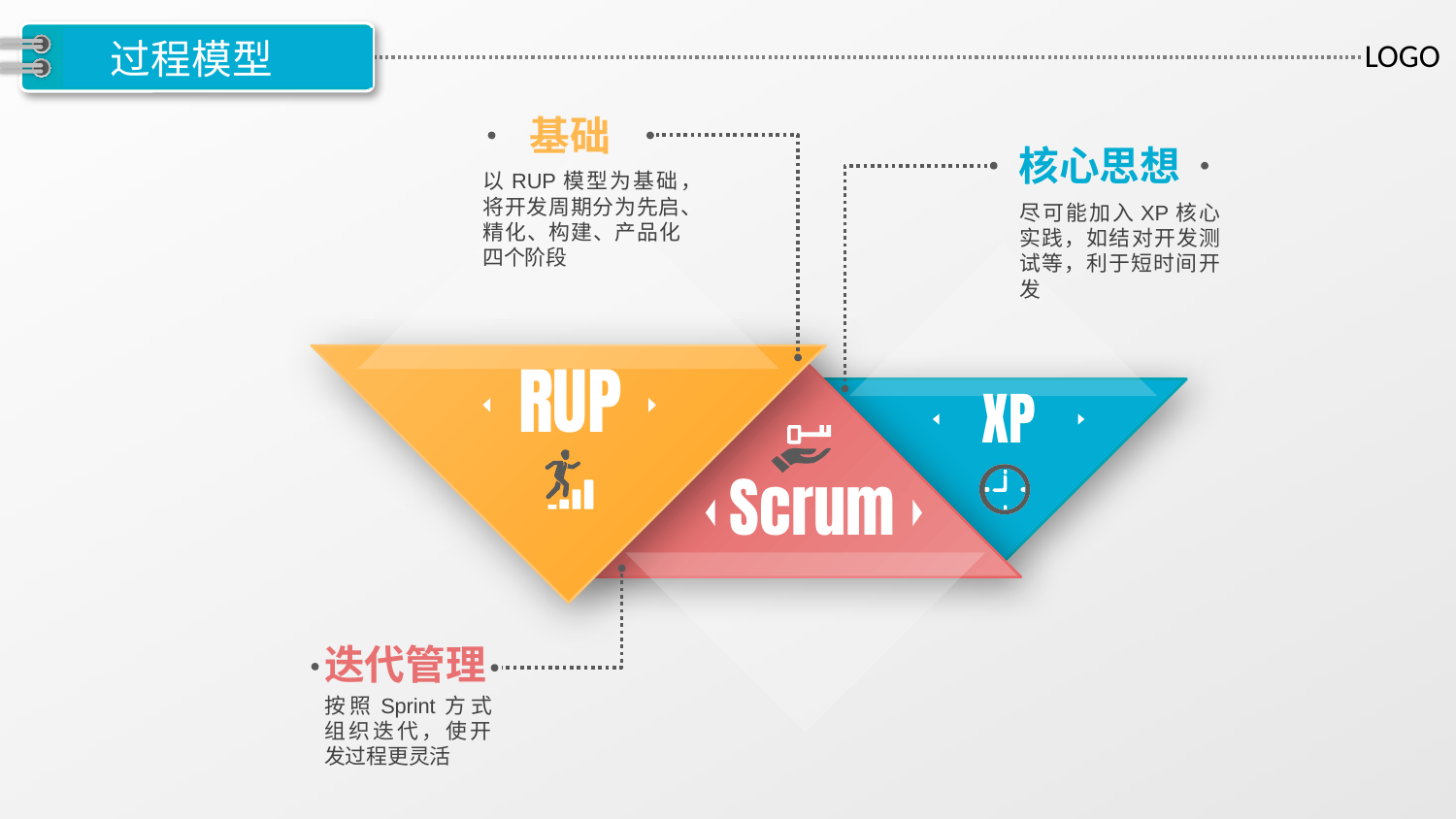

过程模型
基础
以RUP模型为基础，将开发周期分为先启、精化、构建、产品化四个阶段

核心思想
尽可能加入XP核心实践，如结对开发测试等，利于短时间开发

RUP
XP

Scrum

迭代管理
按照Sprint方式组织迭代，使开发过程更灵活